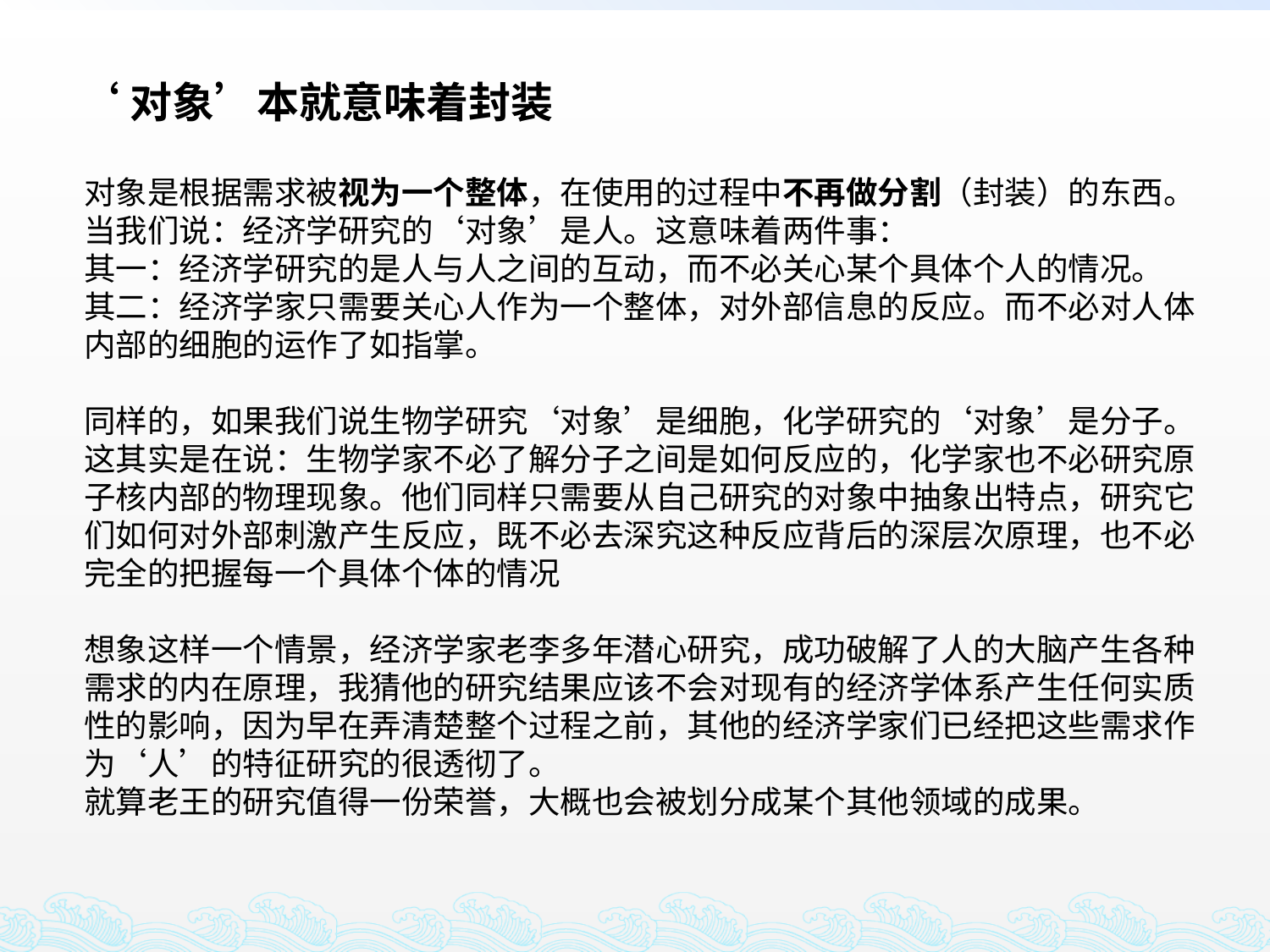

‘对象’本就意味着封装
对象是根据需求被视为一个整体，在使用的过程中不再做分割（封装）的东西。
当我们说：经济学研究的‘对象’是人。这意味着两件事：
其一：经济学研究的是人与人之间的互动，而不必关心某个具体个人的情况。
其二：经济学家只需要关心人作为一个整体，对外部信息的反应。而不必对人体内部的细胞的运作了如指掌。

同样的，如果我们说生物学研究‘对象’是细胞，化学研究的‘对象’是分子。这其实是在说：生物学家不必了解分子之间是如何反应的，化学家也不必研究原子核内部的物理现象。他们同样只需要从自己研究的对象中抽象出特点，研究它们如何对外部刺激产生反应，既不必去深究这种反应背后的深层次原理，也不必完全的把握每一个具体个体的情况

想象这样一个情景，经济学家老李多年潜心研究，成功破解了人的大脑产生各种需求的内在原理，我猜他的研究结果应该不会对现有的经济学体系产生任何实质性的影响，因为早在弄清楚整个过程之前，其他的经济学家们已经把这些需求作为‘人’的特征研究的很透彻了。
就算老王的研究值得一份荣誉，大概也会被划分成某个其他领域的成果。